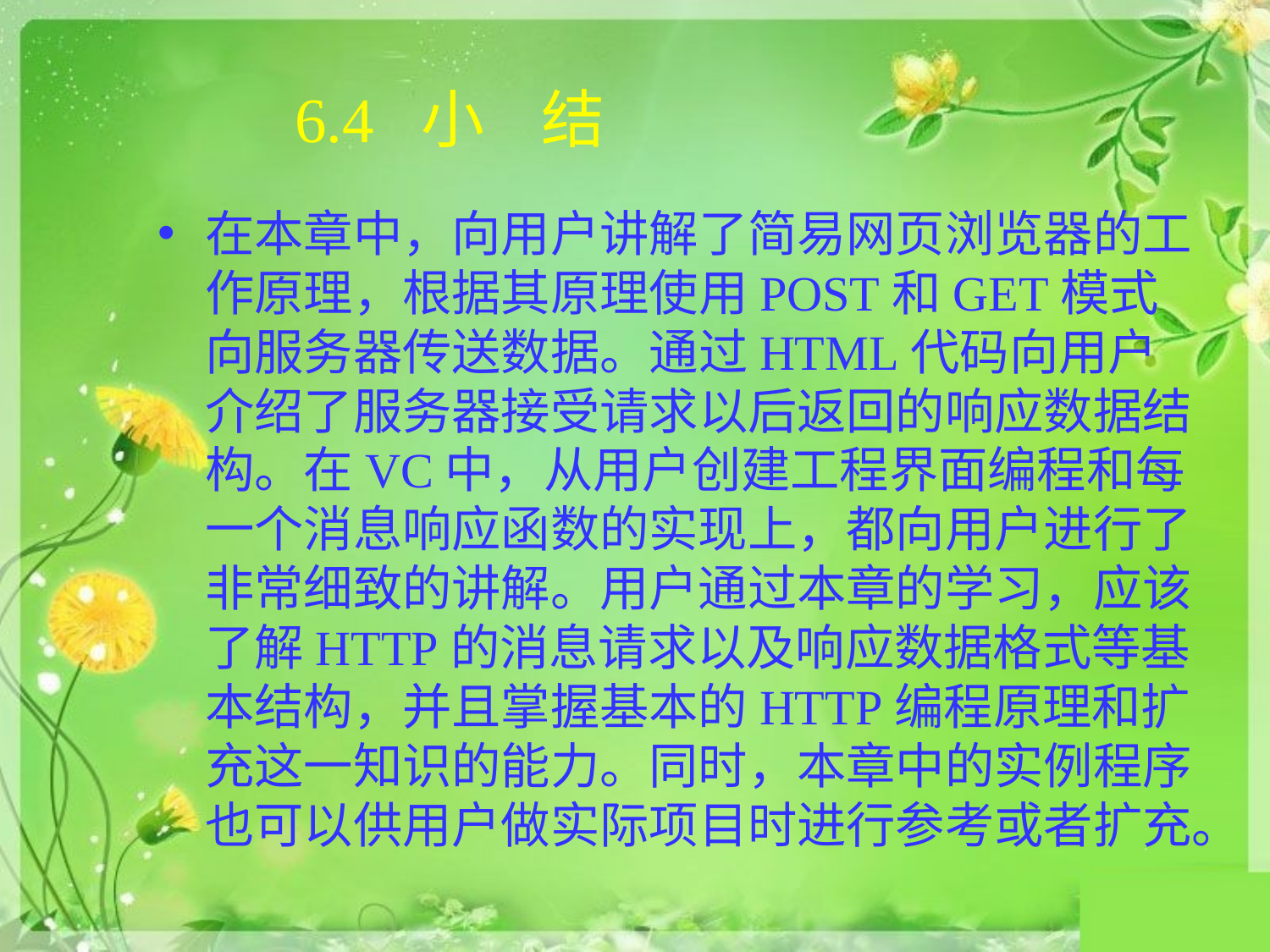

# 6.4  小    结
在本章中，向用户讲解了简易网页浏览器的工作原理，根据其原理使用POST和GET模式向服务器传送数据。通过HTML代码向用户介绍了服务器接受请求以后返回的响应数据结构。在VC中，从用户创建工程界面编程和每一个消息响应函数的实现上，都向用户进行了非常细致的讲解。用户通过本章的学习，应该了解HTTP的消息请求以及响应数据格式等基本结构，并且掌握基本的HTTP编程原理和扩充这一知识的能力。同时，本章中的实例程序也可以供用户做实际项目时进行参考或者扩充。